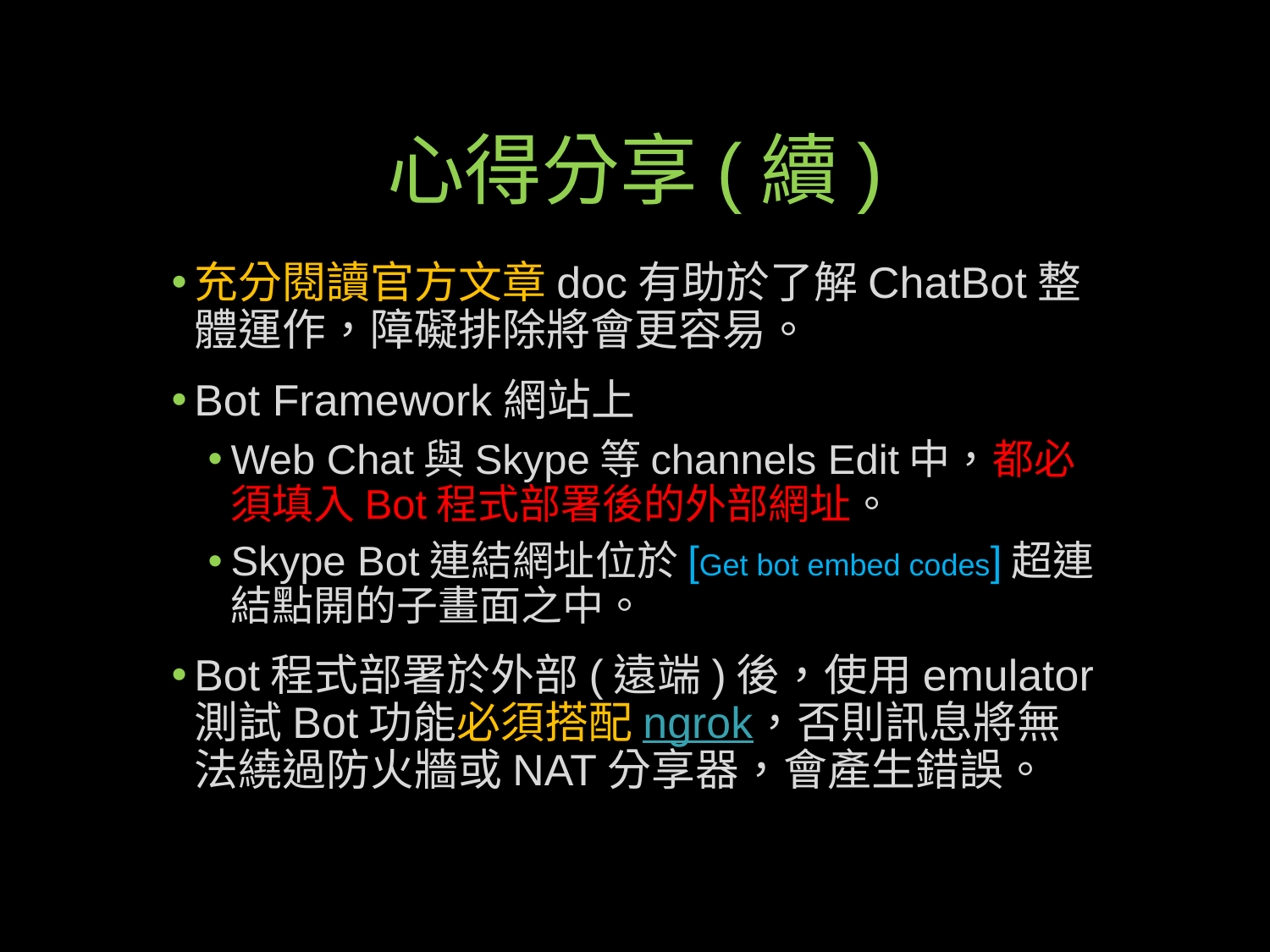

# 心得分享(續)
充分閱讀官方文章doc有助於了解ChatBot整體運作，障礙排除將會更容易。
Bot Framework網站上
Web Chat與Skype等channels Edit中，都必須填入Bot程式部署後的外部網址。
Skype Bot連結網址位於[Get bot embed codes]超連結點開的子畫面之中。
Bot程式部署於外部(遠端)後，使用emulator測試Bot功能必須搭配ngrok，否則訊息將無法繞過防火牆或NAT分享器，會產生錯誤。